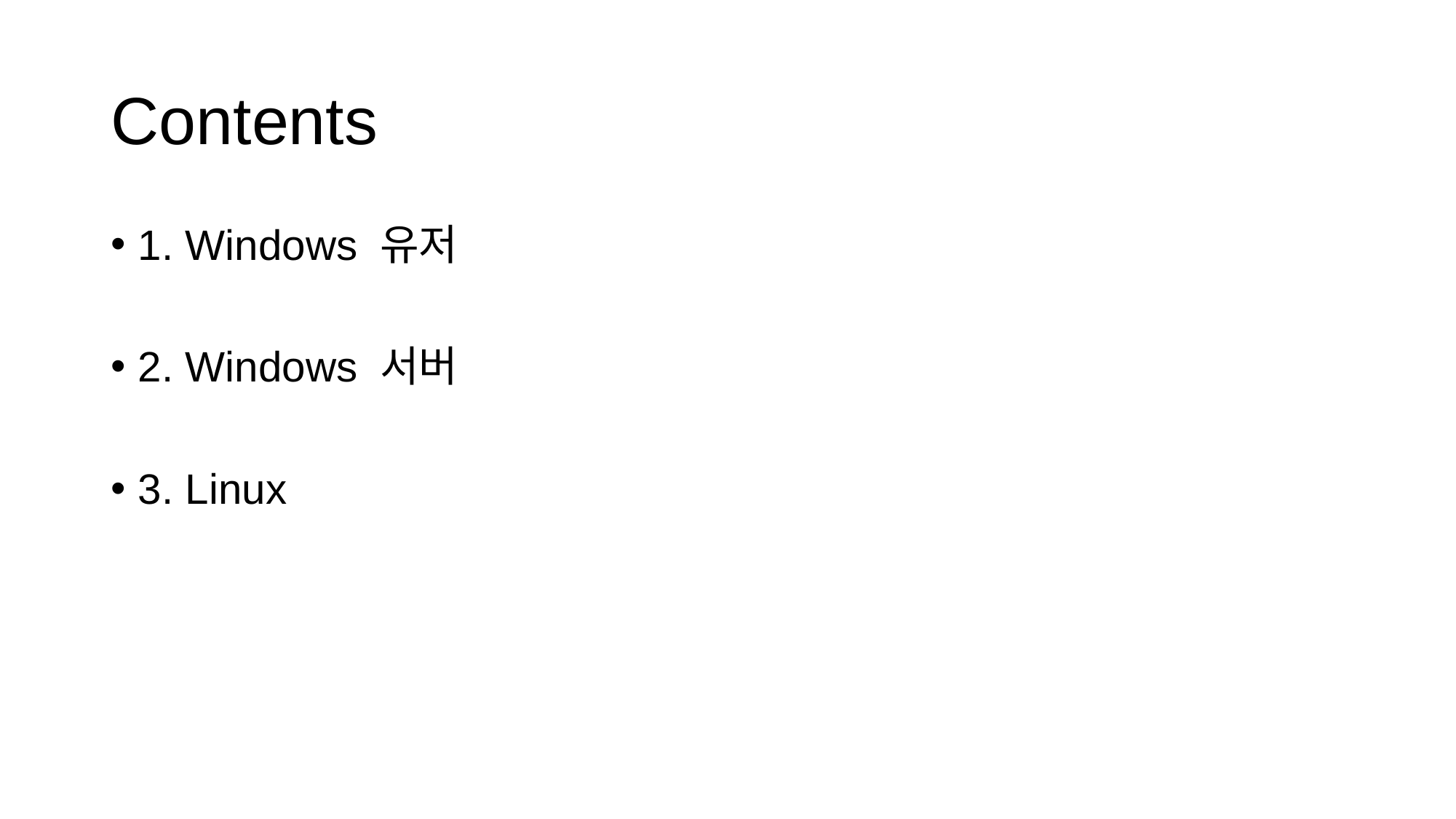

# Contents
1. Windows 유저

2. Windows 서버

3. Linux